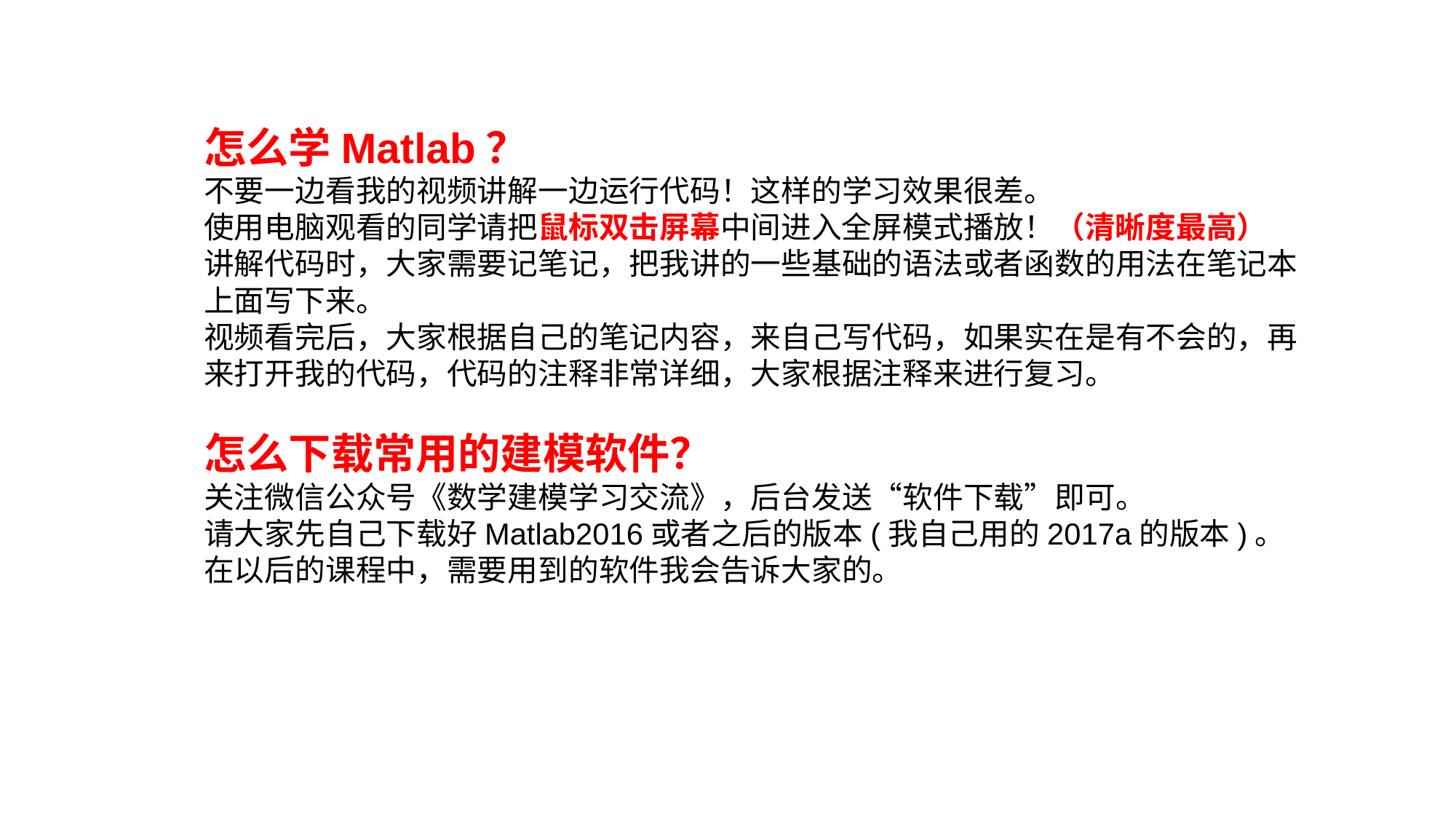

怎么学Matlab？
不要一边看我的视频讲解一边运行代码！这样的学习效果很差。
使用电脑观看的同学请把鼠标双击屏幕中间进入全屏模式播放！（清晰度最高）
讲解代码时，大家需要记笔记，把我讲的一些基础的语法或者函数的用法在笔记本上面写下来。
视频看完后，大家根据自己的笔记内容，来自己写代码，如果实在是有不会的，再来打开我的代码，代码的注释非常详细，大家根据注释来进行复习。

怎么下载常用的建模软件？
关注微信公众号《数学建模学习交流》，后台发送“软件下载”即可。
请大家先自己下载好Matlab2016或者之后的版本(我自己用的2017a的版本)。
在以后的课程中，需要用到的软件我会告诉大家的。